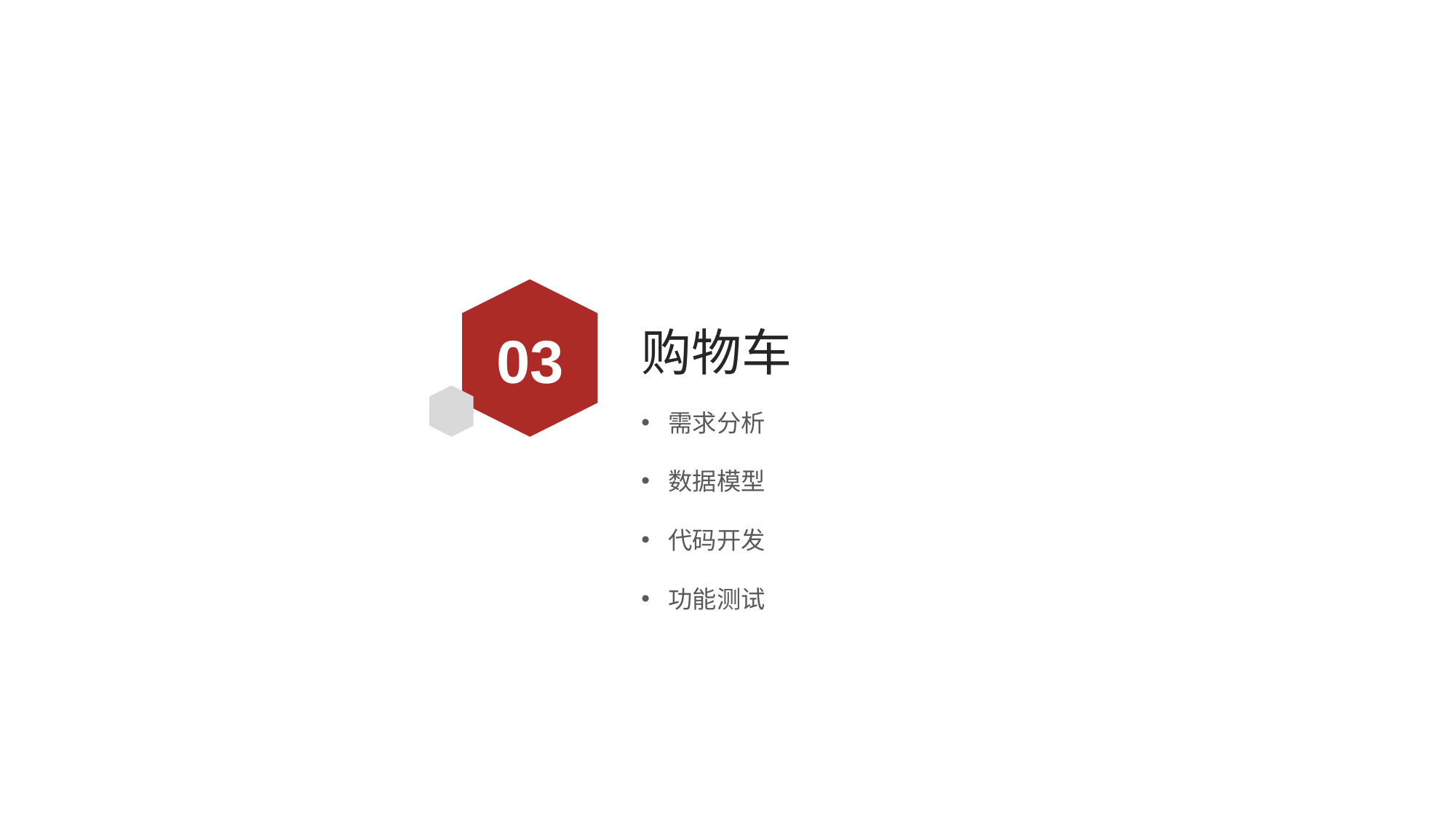

03
# 购物车
需求分析
数据模型
代码开发
功能测试